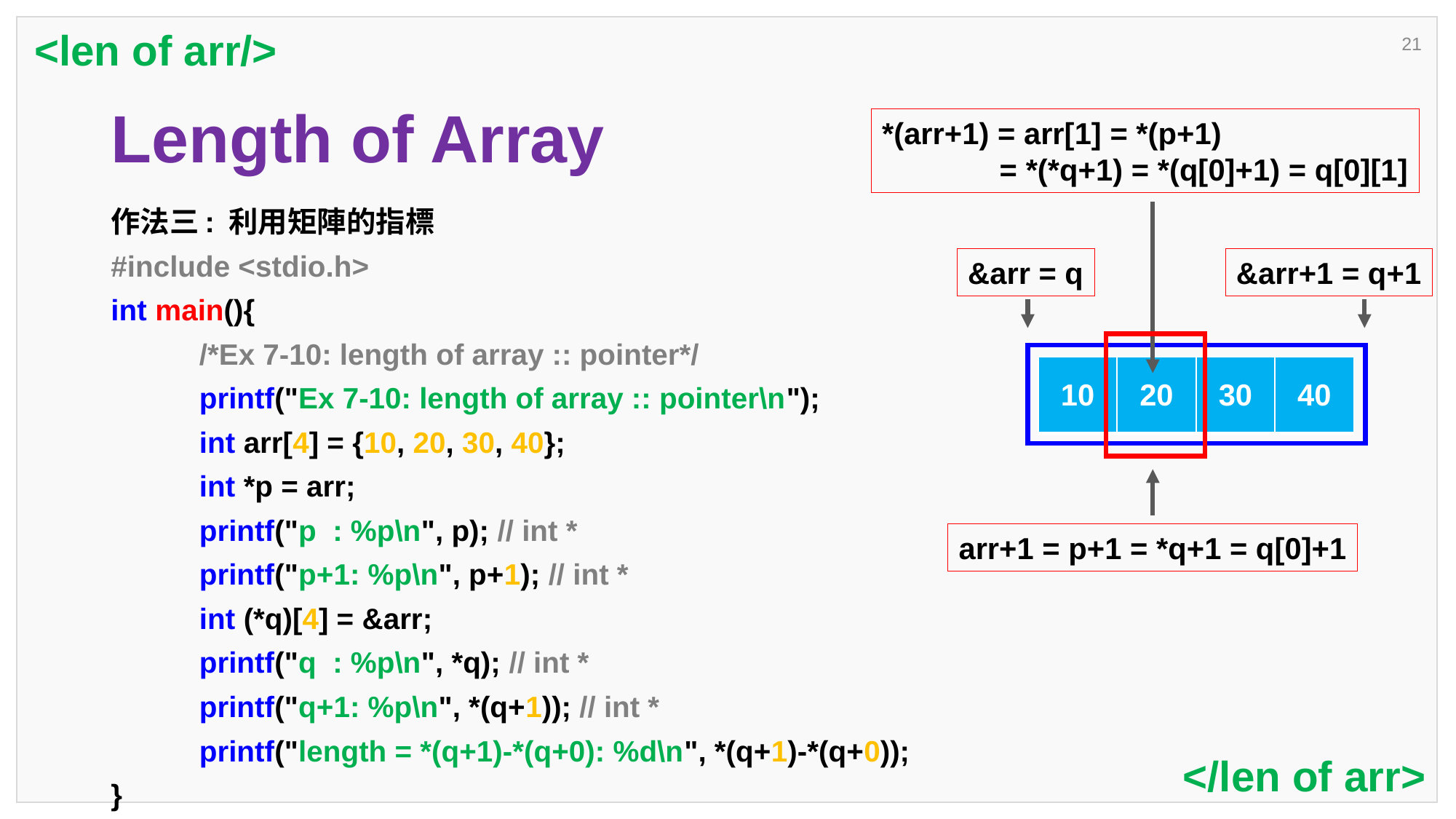

<len of arr/>
21
# Length of Array
*(arr+1) = arr[1] = *(p+1)
	 = *(*q+1) = *(q[0]+1) = q[0][1]
作法三: 利用矩陣的指標
#include <stdio.h>
int main(){
	/*Ex 7-10: length of array :: pointer*/
	printf("Ex 7-10: length of array :: pointer\n");
	int arr[4] = {10, 20, 30, 40};
	int *p = arr;
	printf("p  : %p\n", p); // int *
	printf("p+1: %p\n", p+1); // int *
	int (*q)[4] = &arr;
	printf("q  : %p\n", *q); // int *
	printf("q+1: %p\n", *(q+1)); // int *
	printf("length = *(q+1)-*(q+0): %d\n", *(q+1)-*(q+0));
}
&arr+1 = q+1
&arr = q

| 10 | 20 | 30 | 40 |
| --- | --- | --- | --- |
arr+1 = p+1 = *q+1 = q[0]+1
</len of arr>